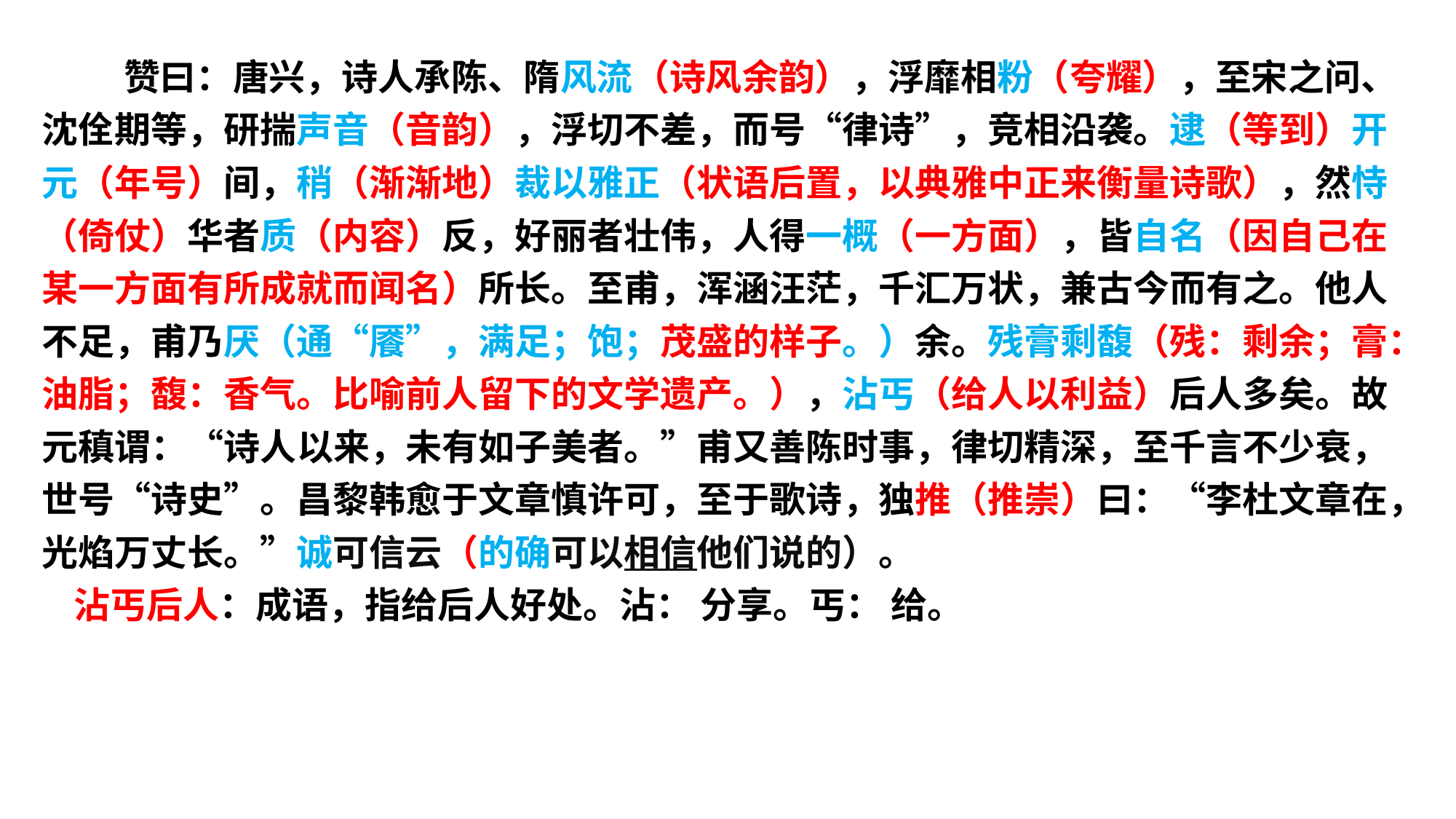

赞曰：唐兴，诗人承陈、隋风流（诗风余韵），浮靡相粉（夸耀），至宋之问、沈佺期等，研揣声音（音韵），浮切不差，而号“律诗”，竞相沿袭。逮（等到）开元（年号）间，稍（渐渐地）裁以雅正（状语后置，以典雅中正来衡量诗歌），然恃（倚仗）华者质（内容）反，好丽者壮伟，人得一概（一方面），皆自名（因自己在某一方面有所成就而闻名）所长。至甫，浑涵汪茫，千汇万状，兼古今而有之。他人不足，甫乃厌（通“餍”，满足；饱；茂盛的样子。）余。残膏剩馥（残：剩余；膏：油脂；馥：香气。比喻前人留下的文学遗产。），沾丐（给人以利益）后人多矣。故元稹谓：“诗人以来，未有如子美者。”甫又善陈时事，律切精深，至千言不少衰，世号“诗史”。昌黎韩愈于文章慎许可，至于歌诗，独推（推崇）曰：“李杜文章在，光焰万丈长。”诚可信云（的确可以相信他们说的）。
沾丐后人：成语，指给后人好处。沾： 分享。丐： 给。